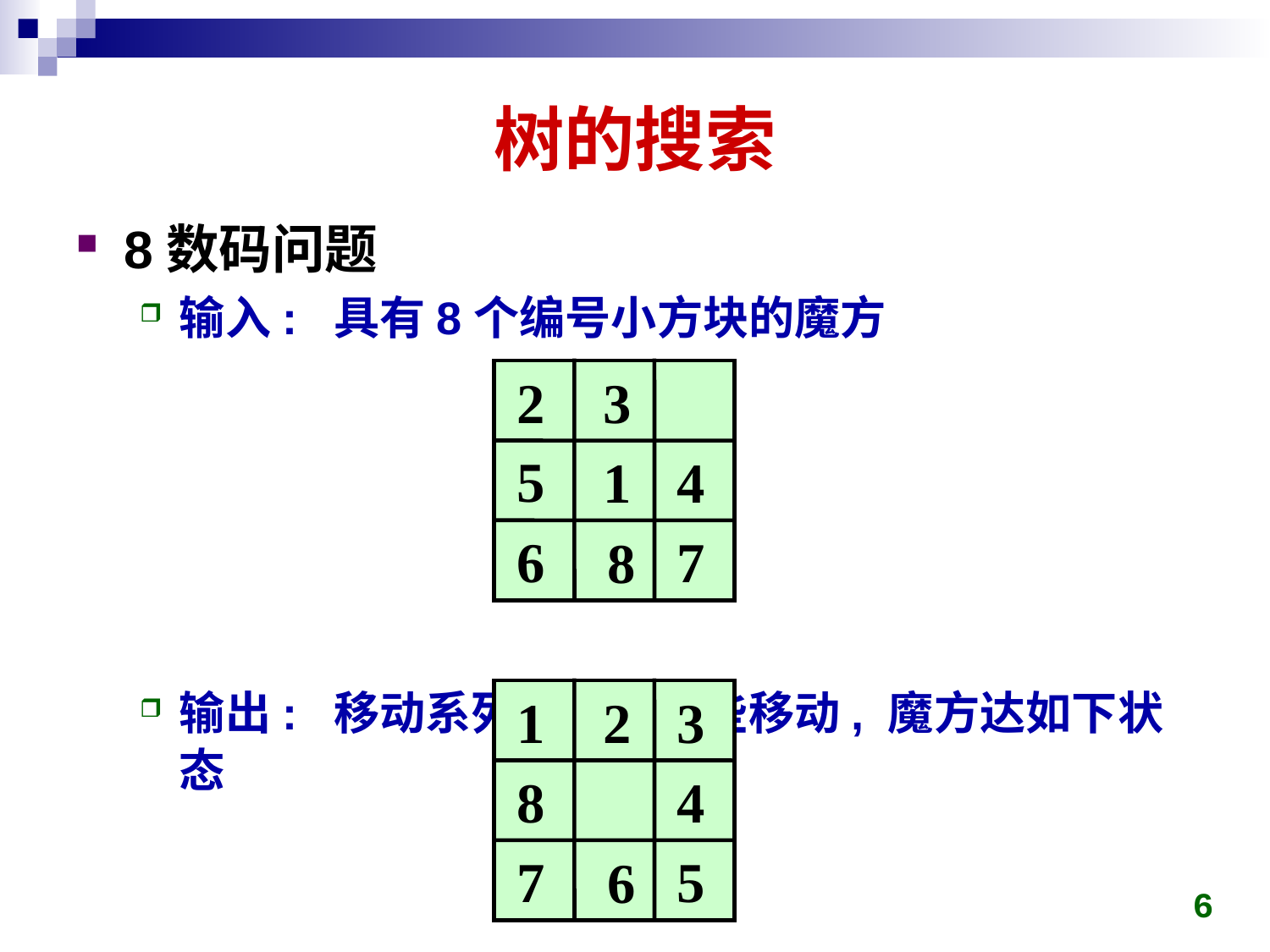

# 树的搜索
8数码问题
输入:  具有8个编号小方块的魔方

输出:  移动系列, 经过这些移动, 魔方达如下状态

2
3
5
1
4
6
7
8

1
2
3
8
4
7
5
6
6